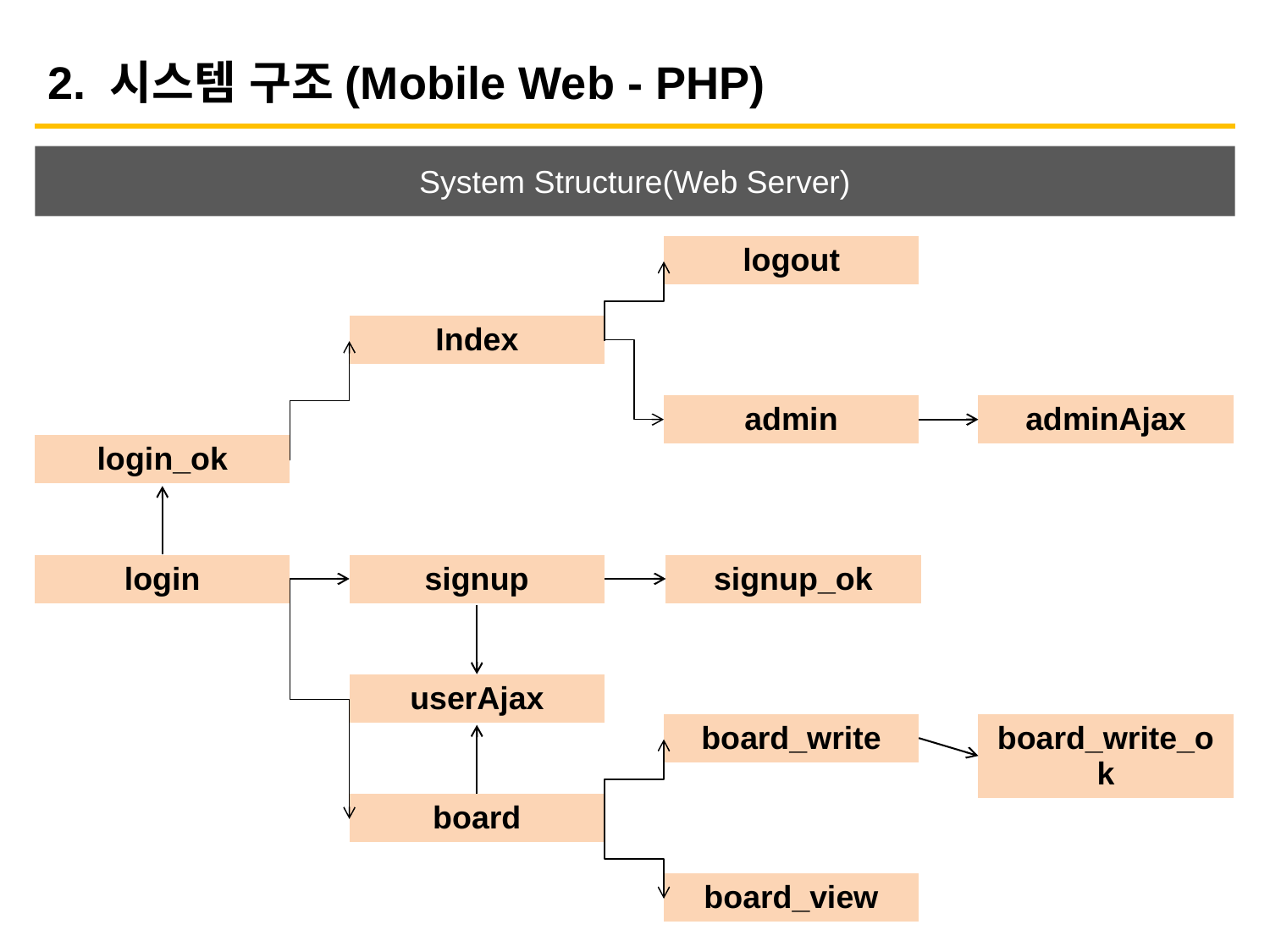

2. 시스템 구조(Mobile Web - PHP)
System Structure(Web Server)
| logout |
| --- |
| Index |
| --- |
| admin |
| --- |
| adminAjax |
| --- |
| login\_ok |
| --- |
| signup |
| --- |
| login |
| --- |
| signup\_ok |
| --- |
| userAjax |
| --- |
| board\_write |
| --- |
| board\_write\_ok |
| --- |
| board |
| --- |
| board\_view |
| --- |